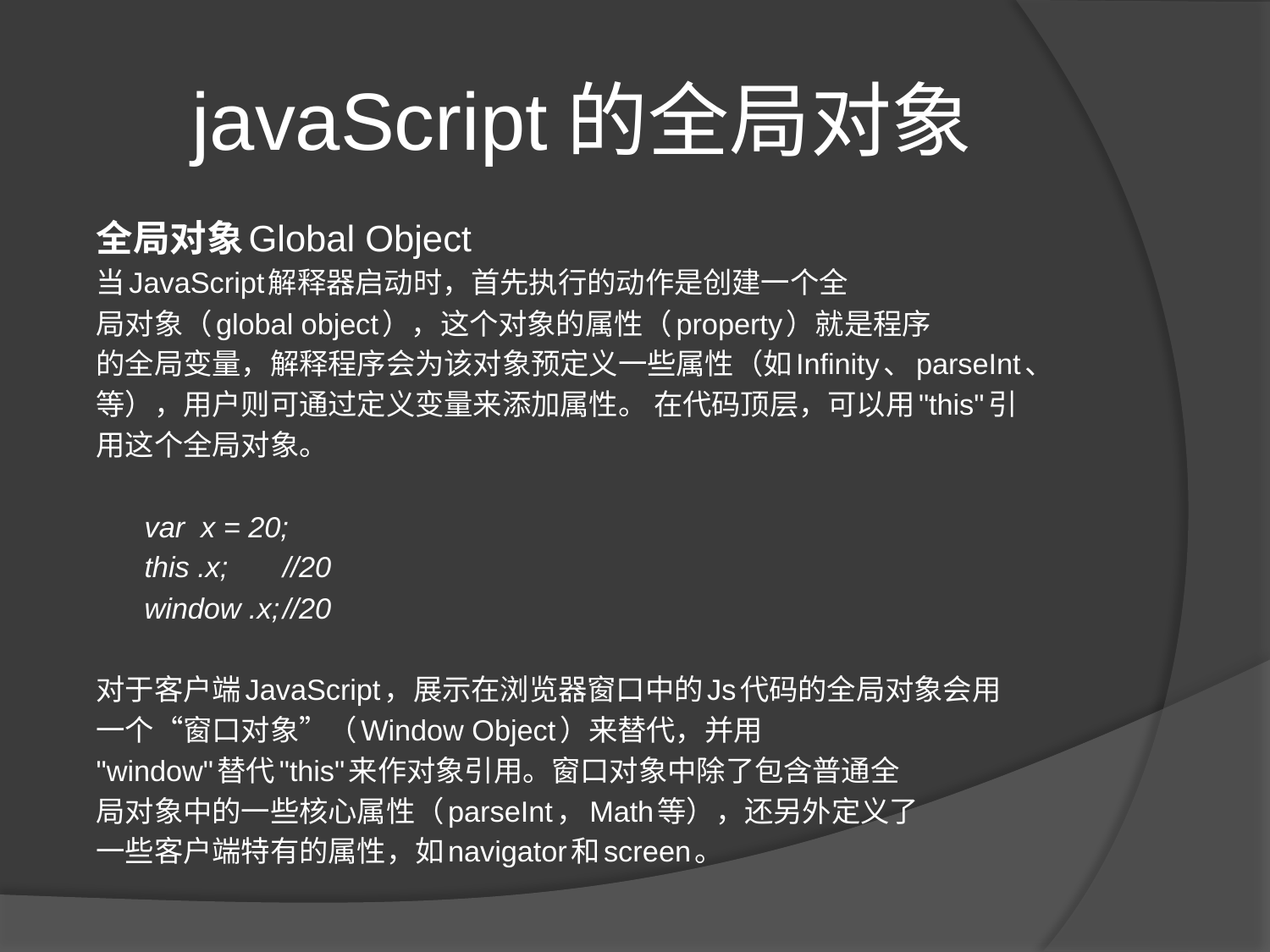

# javaScript的全局对象
全局对象Global Object
当JavaScript解释器启动时，首先执行的动作是创建一个全
局对象（global object），这个对象的属性（property）就是程序
的全局变量，解释程序会为该对象预定义一些属性（如Infinity、parseInt、
等），用户则可通过定义变量来添加属性。 在代码顶层，可以用"this"引
用这个全局对象。

      var  x = 20;
      this .x;	//20
      window .x;	//20

对于客户端JavaScript，展示在浏览器窗口中的Js代码的全局对象会用
一个“窗口对象”（Window Object）来替代，并用
"window"替代"this"来作对象引用。窗口对象中除了包含普通全
局对象中的一些核心属性（parseInt，Math等），还另外定义了
一些客户端特有的属性，如navigator和screen。